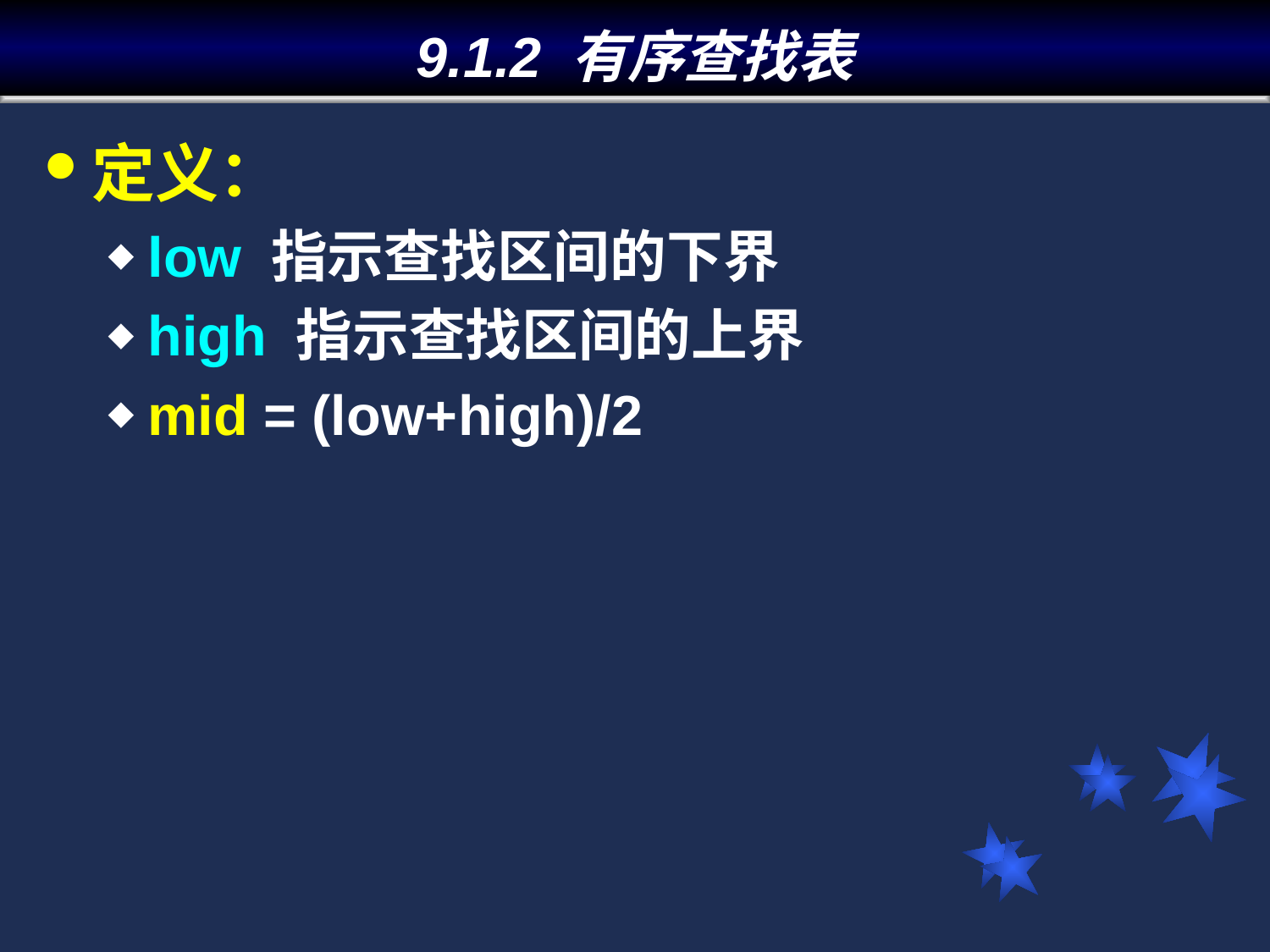

# 9.1.2 有序查找表
定义：
low 指示查找区间的下界
high 指示查找区间的上界
mid = (low+high)/2